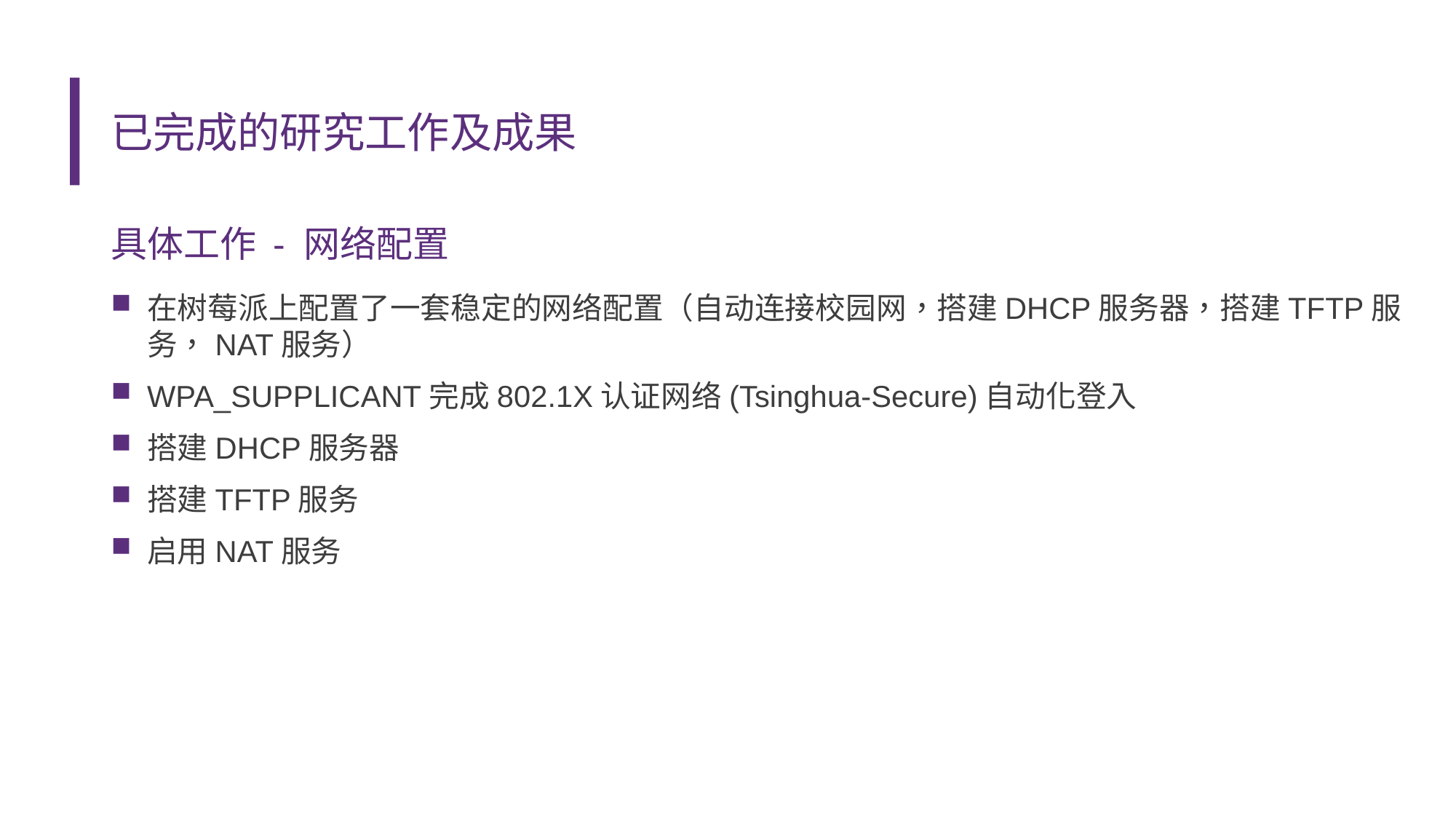

# 已完成的研究工作及成果
具体工作 - 网络配置
在树莓派上配置了一套稳定的网络配置（自动连接校园网，搭建DHCP服务器，搭建TFTP服务，NAT服务）
WPA_SUPPLICANT完成802.1X认证网络(Tsinghua-Secure)自动化登入
搭建DHCP服务器
搭建TFTP服务
启用NAT服务